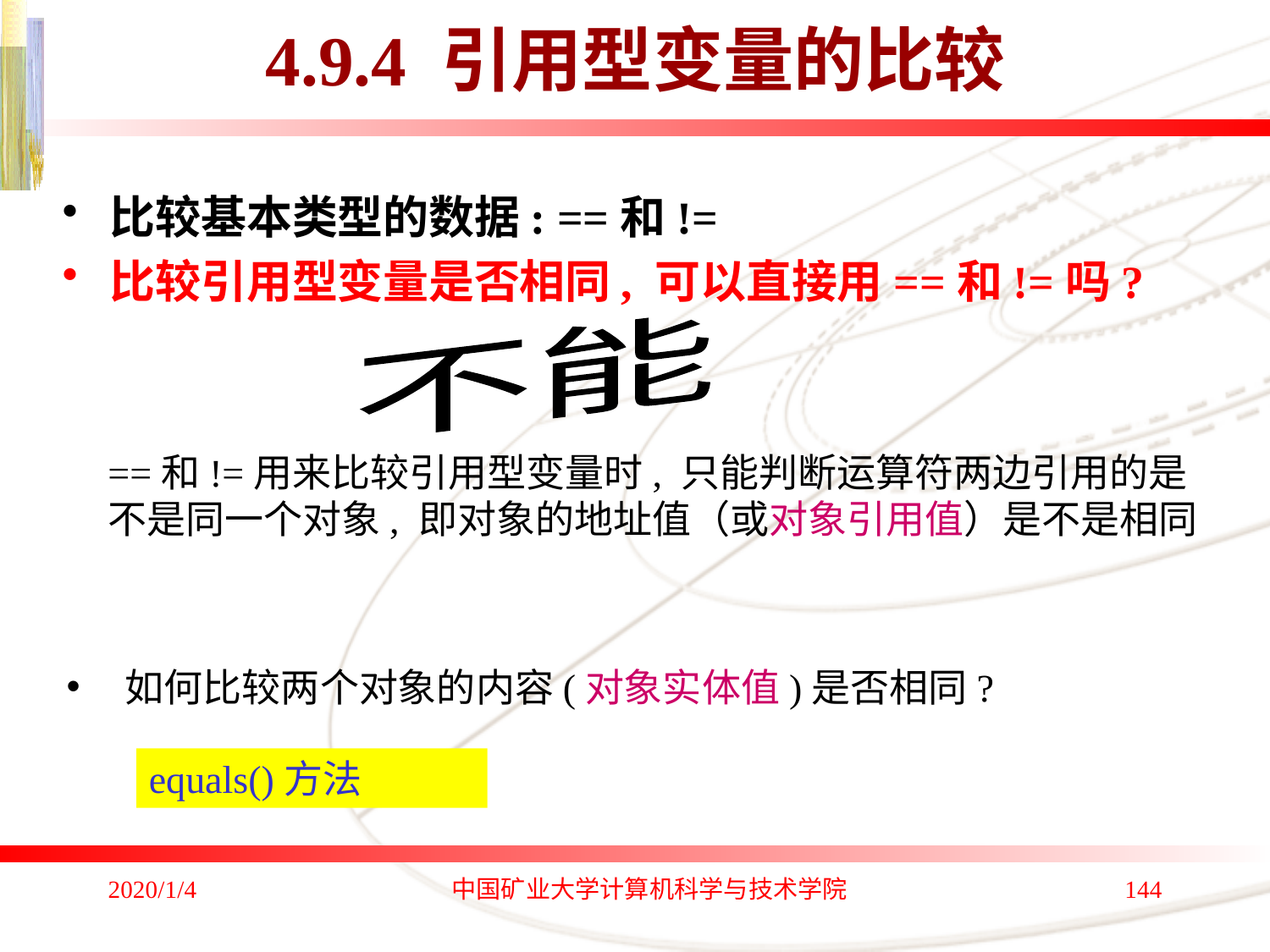

# 4.9.4 引用型变量的比较
比较基本类型的数据: ==和!=
比较引用型变量是否相同, 可以直接用==和!=吗?
不能
==和!=用来比较引用型变量时, 只能判断运算符两边引用的是不是同一个对象, 即对象的地址值（或对象引用值）是不是相同
如何比较两个对象的内容(对象实体值)是否相同?
equals()方法
2020/1/4
中国矿业大学计算机科学与技术学院
144